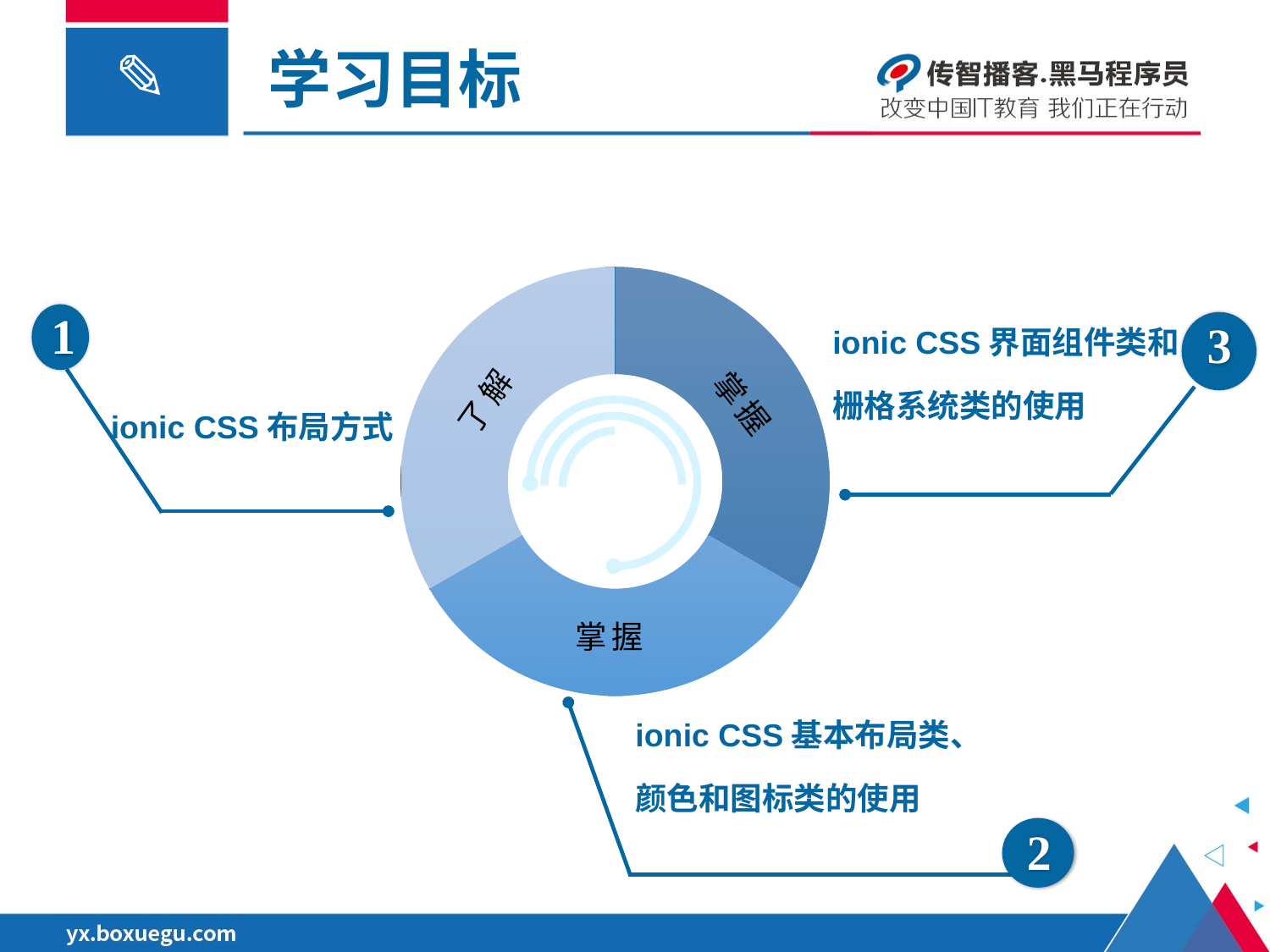

# 学习目标

### Chart

| Category | 销售额 |
|---|---|
| 掌握知识 | 3.333333333 |
| 理解知识 | 3.333333333 |
| 了解知识 | 3.333333333 |
掌握
ionic CSS界面组件类和
栅格系统类的使用
3

ionic CSS布局方式
1

了解
掌握
熟悉
了解

掌握
ionic CSS基本布局类、
颜色和图标类的使用
2